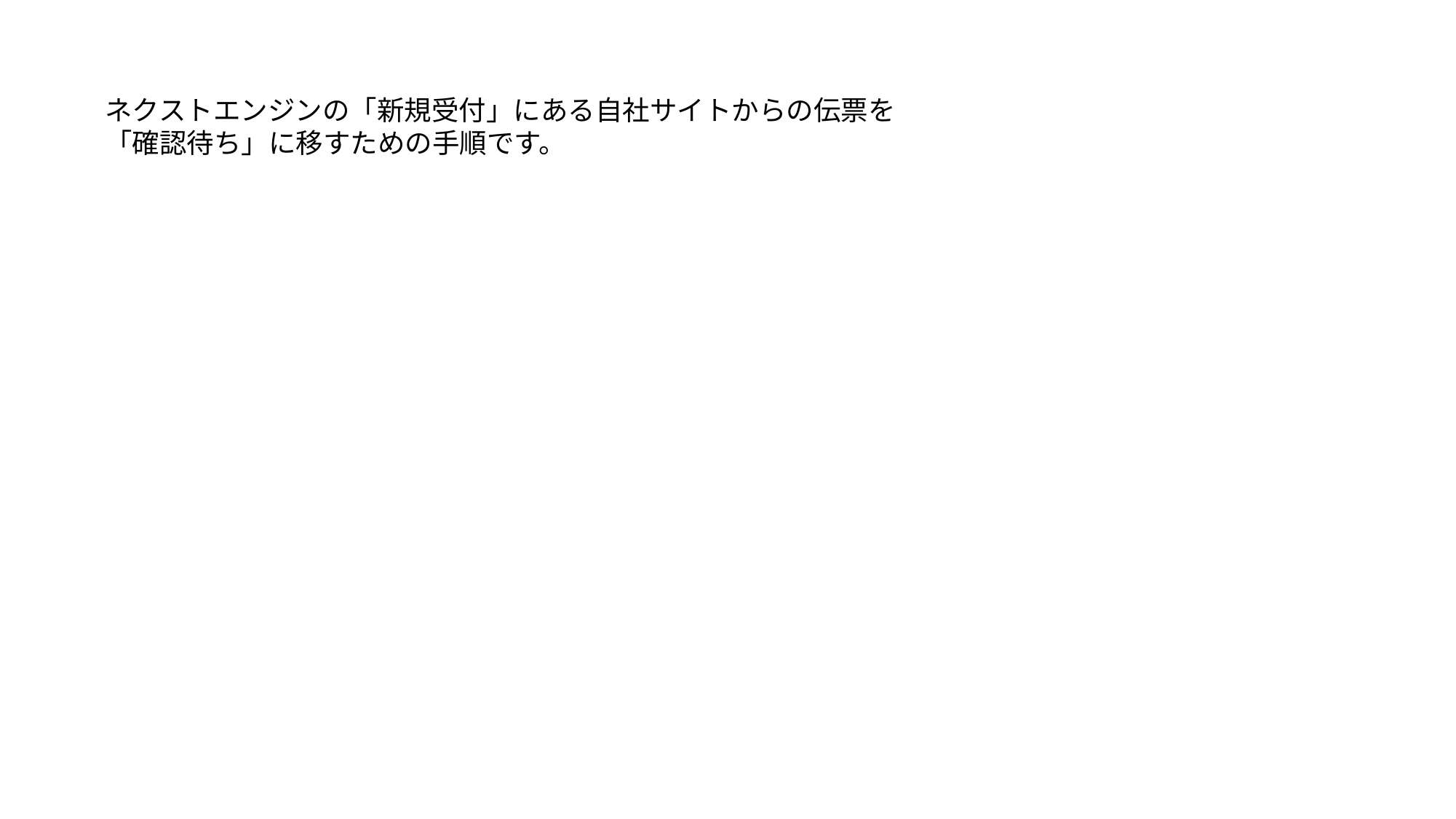

ネクストエンジンの「新規受付」にある自社サイトからの伝票を「確認待ち」に移すための手順です。